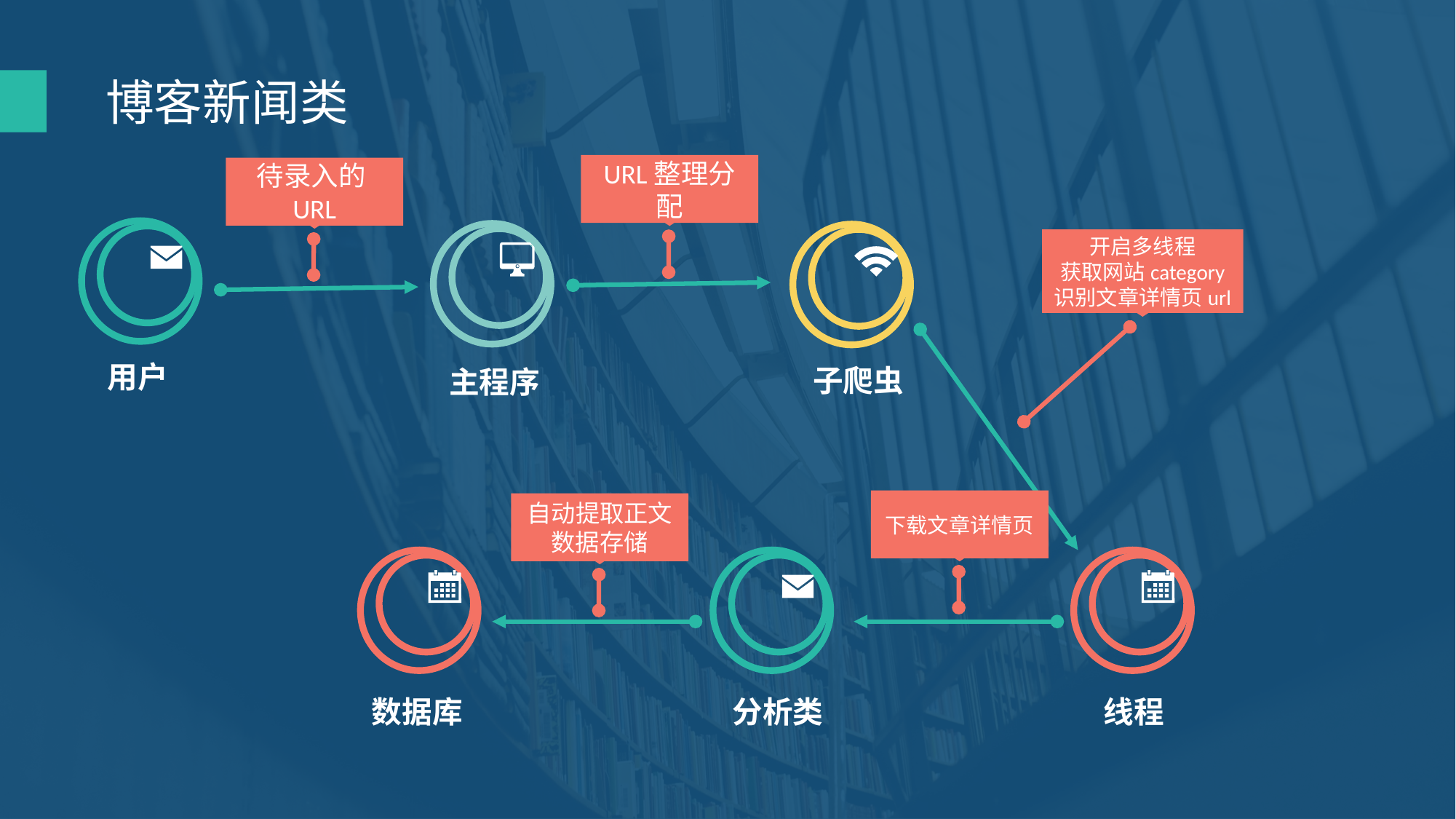

博客新闻类
URL整理分配
待录入的URL

开启多线程
获取网站category
识别文章详情页url

用户
子爬虫
主程序
下载文章详情页
自动提取正文
数据存储

数据库
分析类
线程